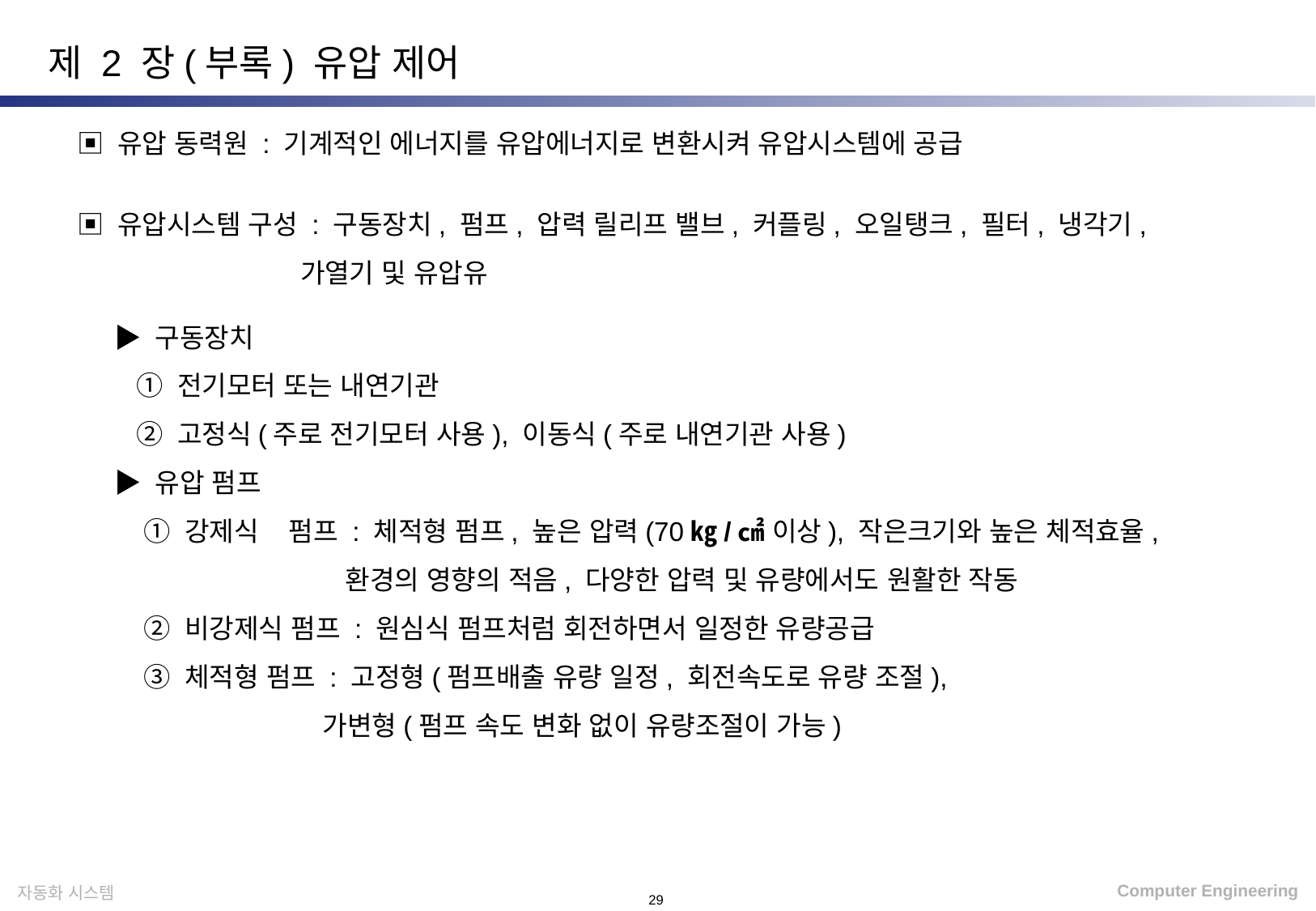

제 2 장(부록) 유압 제어
▣ 유압 동력원 : 기계적인 에너지를 유압에너지로 변환시켜 유압시스템에 공급

▣ 유압시스템 구성 : 구동장치, 펌프, 압력 릴리프 밸브, 커플링, 오일탱크, 필터, 냉각기,
                             가열기 및 유압유

     ▶ 구동장치
        ① 전기모터 또는 내연기관
        ② 고정식(주로 전기모터 사용), 이동식(주로 내연기관 사용)
     ▶ 유압 펌프
         ① 강제식    펌프 : 체적형 펌프, 높은 압력(70㎏/㎠ 이상), 작은크기와 높은 체적효율,
                                   환경의 영향의 적음, 다양한 압력 및 유량에서도 원활한 작동
         ② 비강제식 펌프 : 원심식 펌프처럼 회전하면서 일정한 유량공급
         ③ 체적형 펌프 : 고정형(펌프배출 유량 일정, 회전속도로 유량 조절),
                                가변형(펌프 속도 변화 없이 유량조절이 가능)